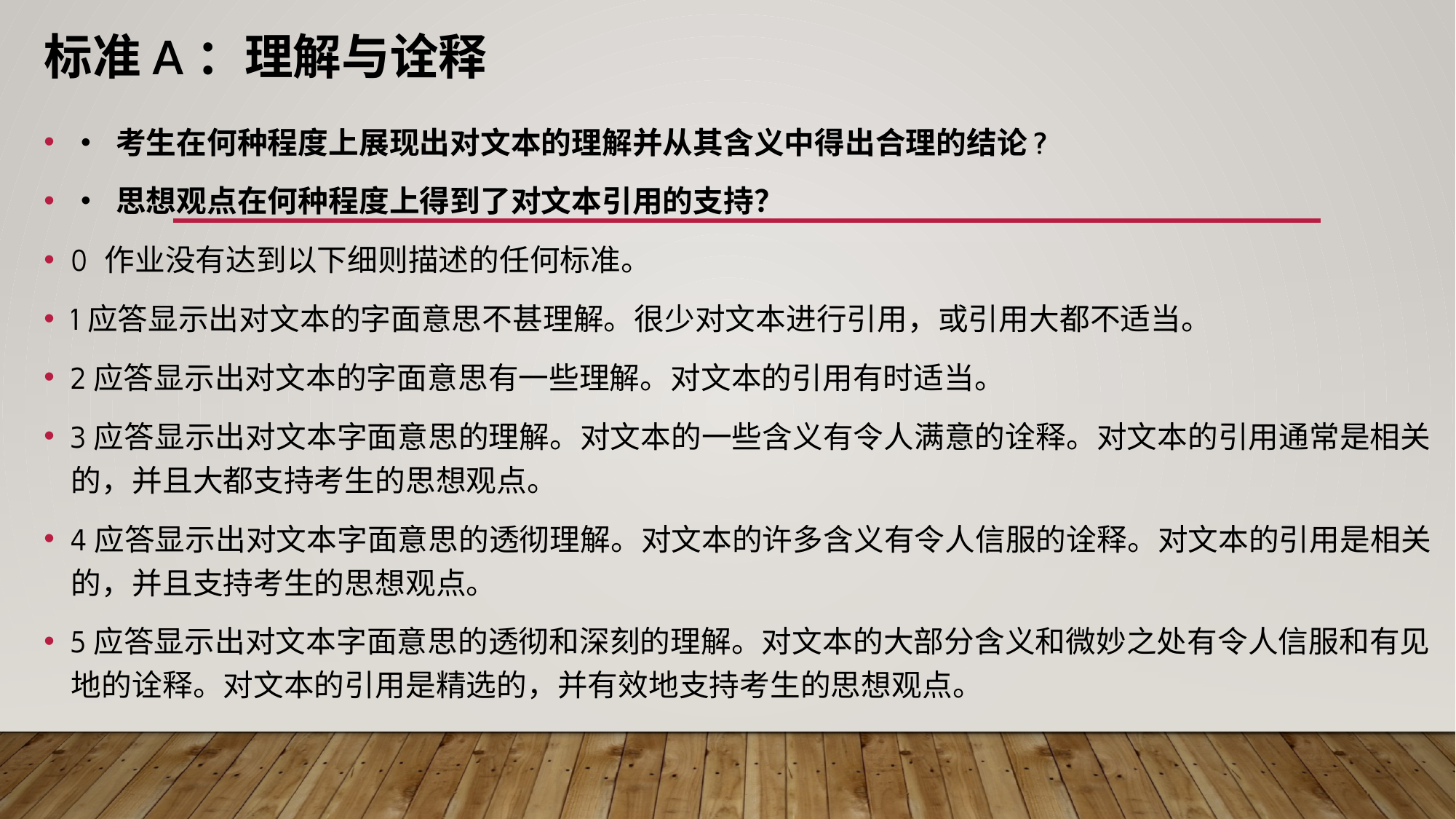

# 标准A：理解与诠释
• 考生在何种程度上展现出对文本的理解并从其含义中得出合理的结论?
• 思想观点在何种程度上得到了对文本引用的支持？
0 作业没有达到以下细则描述的任何标准。
1应答显示出对文本的字面意思不甚理解。很少对文本进行引用，或引用大都不适当。
2应答显示出对文本的字面意思有一些理解。对文本的引用有时适当。
3应答显示出对文本字面意思的理解。对文本的一些含义有令人满意的诠释。对文本的引用通常是相关的，并且大都支持考生的思想观点。
4应答显示出对文本字面意思的透彻理解。对文本的许多含义有令人信服的诠释。对文本的引用是相关的，并且支持考生的思想观点。
5应答显示出对文本字面意思的透彻和深刻的理解。对文本的大部分含义和微妙之处有令人信服和有见地的诠释。对文本的引用是精选的，并有效地支持考生的思想观点。